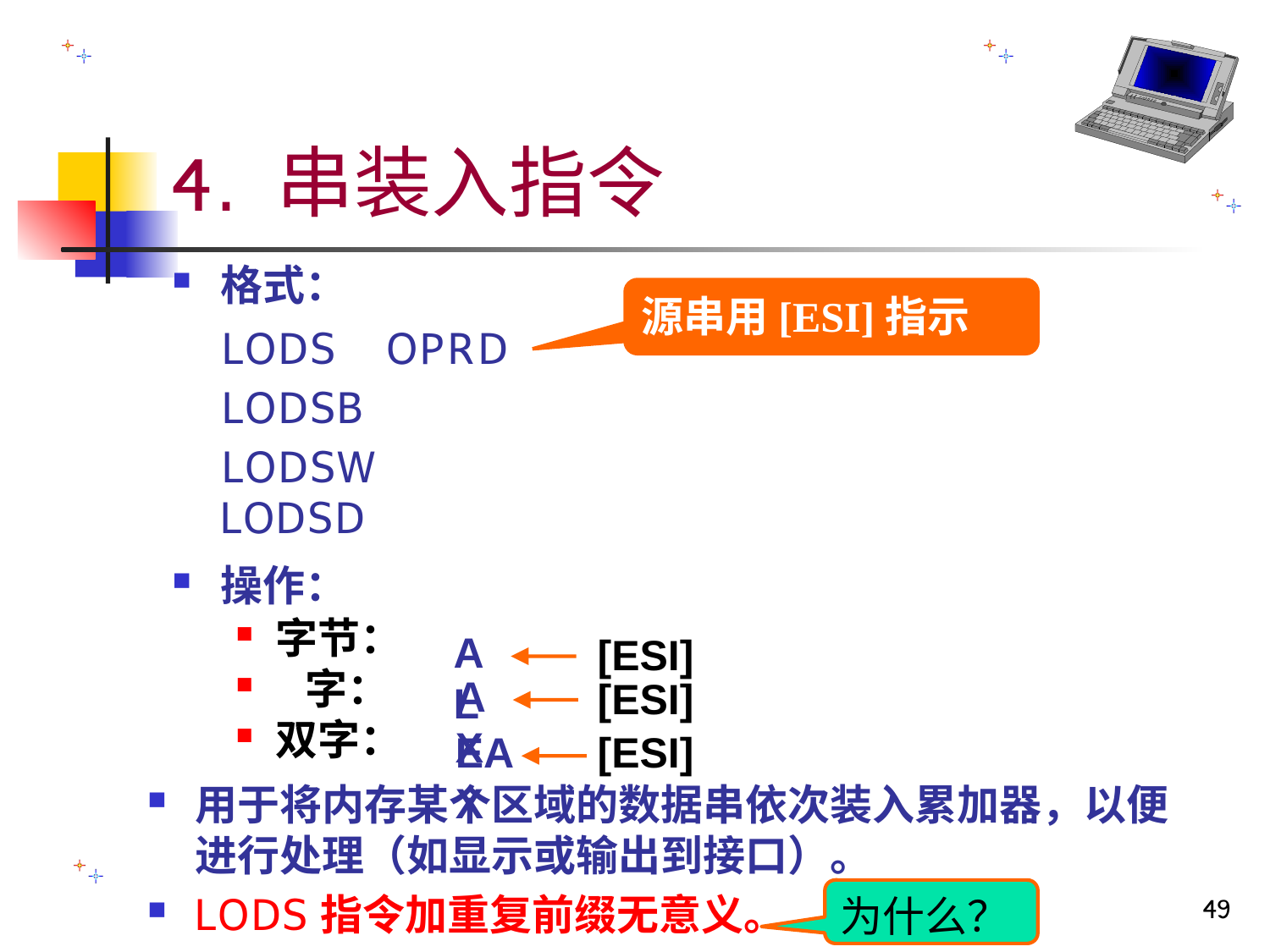

# 4. 串装入指令
格式：
    LODS    OPRD
    LODSB
    LODSW
LODSD
操作：
字节：
  字：
双字：
源串用[ESI]指示
AL
[ESI]

AX
[ESI]

EAX
[ESI]

用于将内存某个区域的数据串依次装入累加器，以便进行处理（如显示或输出到接口）。
LODS指令加重复前缀无意义。
49
为什么？